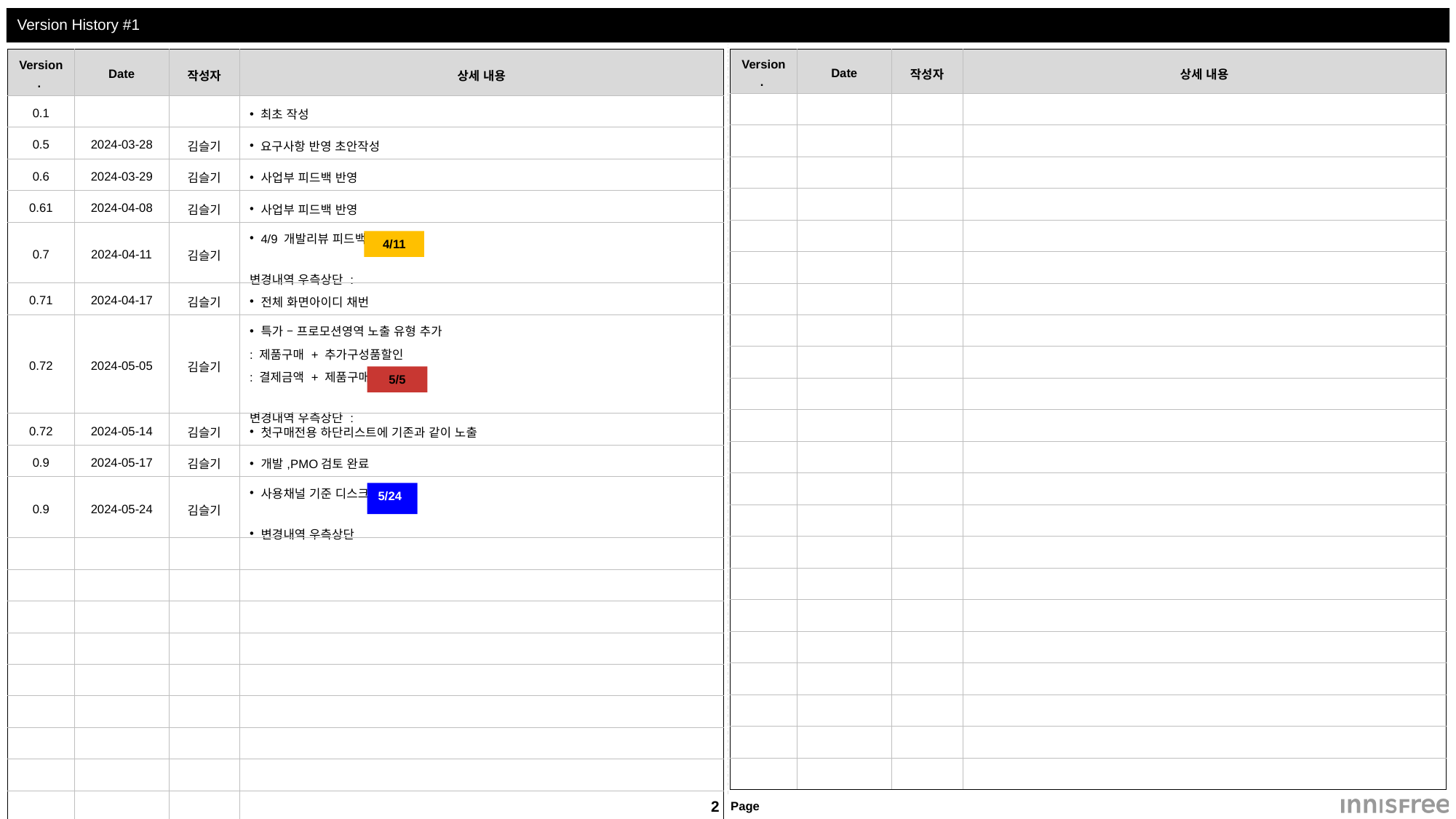

# Version History #1
| Version. | Date | 작성자 | 상세 내용 |
| --- | --- | --- | --- |
| 0.1 |  |  | 최초 작성 |
| 0.5 | 2024-03-28 | 김슬기 | 요구사항 반영 초안작성 |
| 0.6 | 2024-03-29 | 김슬기 | 사업부 피드백 반영 |
| 0.61 | 2024-04-08 | 김슬기 | 사업부 피드백 반영 |
| 0.7 | 2024-04-11 | 김슬기 | 4/9 개발리뷰 피드백 반영 변경내역 우측상단 : |
| 0.71 | 2024-04-17 | 김슬기 | 전체 화면아이디 채번 |
| 0.72 | 2024-05-05 | 김슬기 | 특가 – 프로모션영역 노출 유형 추가 : 제품구매 + 추가구성품할인 : 결제금액 + 제품구매할인 변경내역 우측상단 : |
| 0.72 | 2024-05-14 | 김슬기 | 첫구매전용 하단리스트에 기존과 같이 노출 |
| 0.9 | 2024-05-17 | 김슬기 | 개발,PMO검토 완료 |
| 0.9 | 2024-05-24 | 김슬기 | 사용채널 기준 디스크립션 추가 변경내역 우측상단 |
|  |  |  |  |
|  |  |  |  |
|  |  |  |  |
|  |  |  |  |
|  |  |  |  |
|  |  |  |  |
|  |  |  |  |
|  |  |  |  |
|  |  |  |  |
| Version. | Date | 작성자 | 상세 내용 |
| --- | --- | --- | --- |
|  |  |  |  |
|  |  |  |  |
|  |  |  |  |
|  |  |  |  |
|  |  |  |  |
|  |  |  |  |
|  |  |  |  |
|  |  |  |  |
|  |  |  |  |
|  |  |  |  |
|  |  |  |  |
|  |  |  |  |
|  |  |  |  |
|  |  |  |  |
|  |  |  |  |
|  |  |  |  |
|  |  |  |  |
|  |  |  |  |
|  |  |  |  |
|  |  |  |  |
|  |  |  |  |
|  |  |  |  |
4/11
5/5
5/24